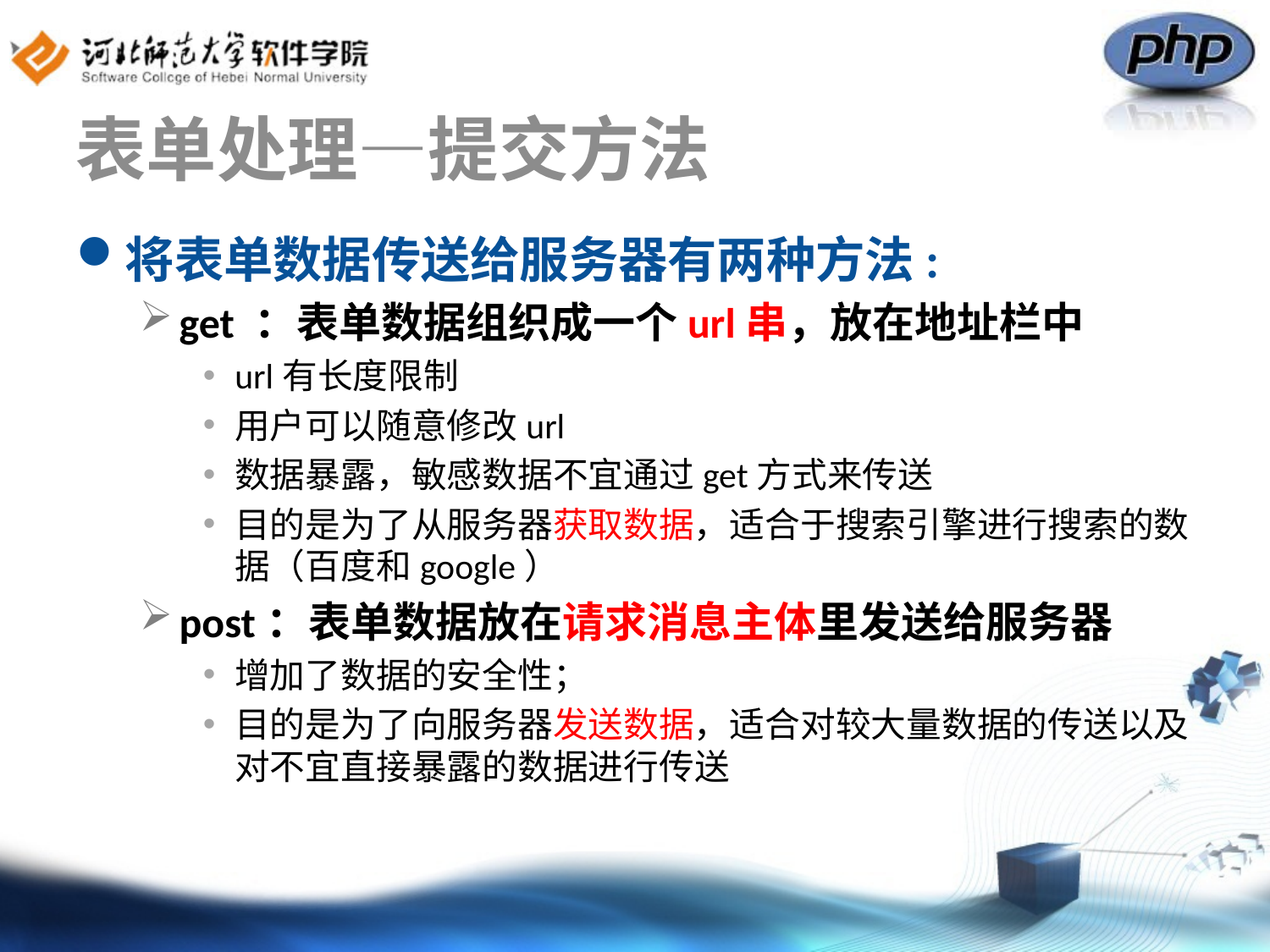

# 表单处理—提交方法
将表单数据传送给服务器有两种方法:
get ：表单数据组织成一个url串，放在地址栏中
url有长度限制
用户可以随意修改url
数据暴露，敏感数据不宜通过get方式来传送
目的是为了从服务器获取数据，适合于搜索引擎进行搜索的数据（百度和google）
post：表单数据放在请求消息主体里发送给服务器
增加了数据的安全性；
目的是为了向服务器发送数据，适合对较大量数据的传送以及对不宜直接暴露的数据进行传送